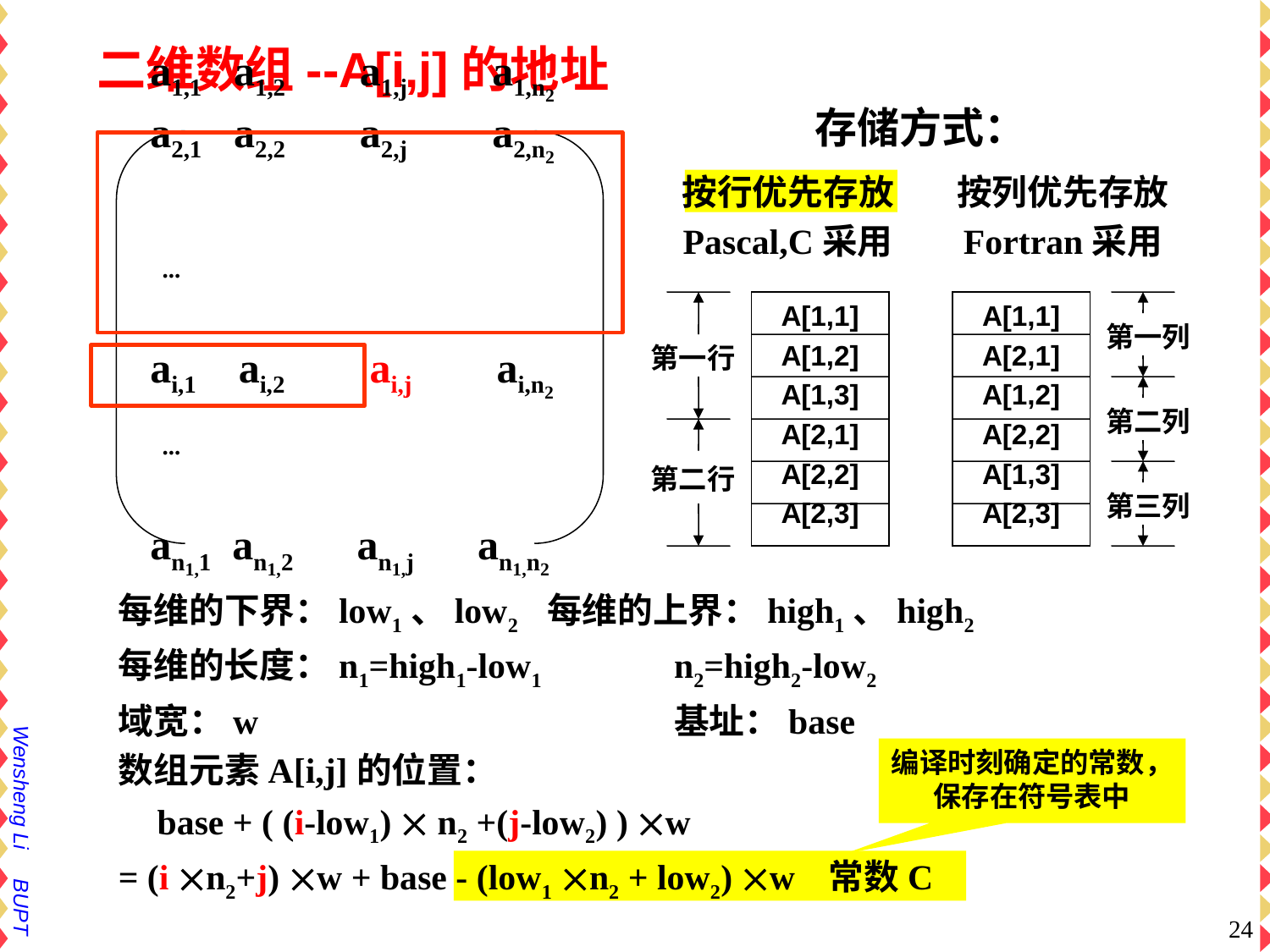

二维数组--A[i,j]的地址
存储方式：

a1,1   a1,2       a1,j        a1,n2
a2,1   a2,2       a2,j        a2,n2

  ...

ai,1    ai,2        ai,j        ai,n2
  ...

an1,1  an1,2      an1,j      an1,n2

按行优先存放
Pascal,C采用
按列优先存放
Fortran采用

A[1,1]
A[1,2]
A[1,3]
A[2,1]
A[2,2]
A[2,3]
第一行

第二行

A[1,1]
A[2,1]
A[1,2]
A[2,2]
A[1,3]
A[2,3]

第一列

第二列

第三列

每维的下界：low1、low2 	每维的上界：high1、high2
每维的长度：n1=high1-low1 	n2=high2-low2
域宽：w    			基址：base
数组元素A[i,j]的位置：
编译时刻确定的常数，保存在符号表中
    base + ( (i-low1) × n2 +(j-low2) ) ×w
= (i ×n2+j) ×w + base - (low1 ×n2 + low2) ×w
                                            常数C
24